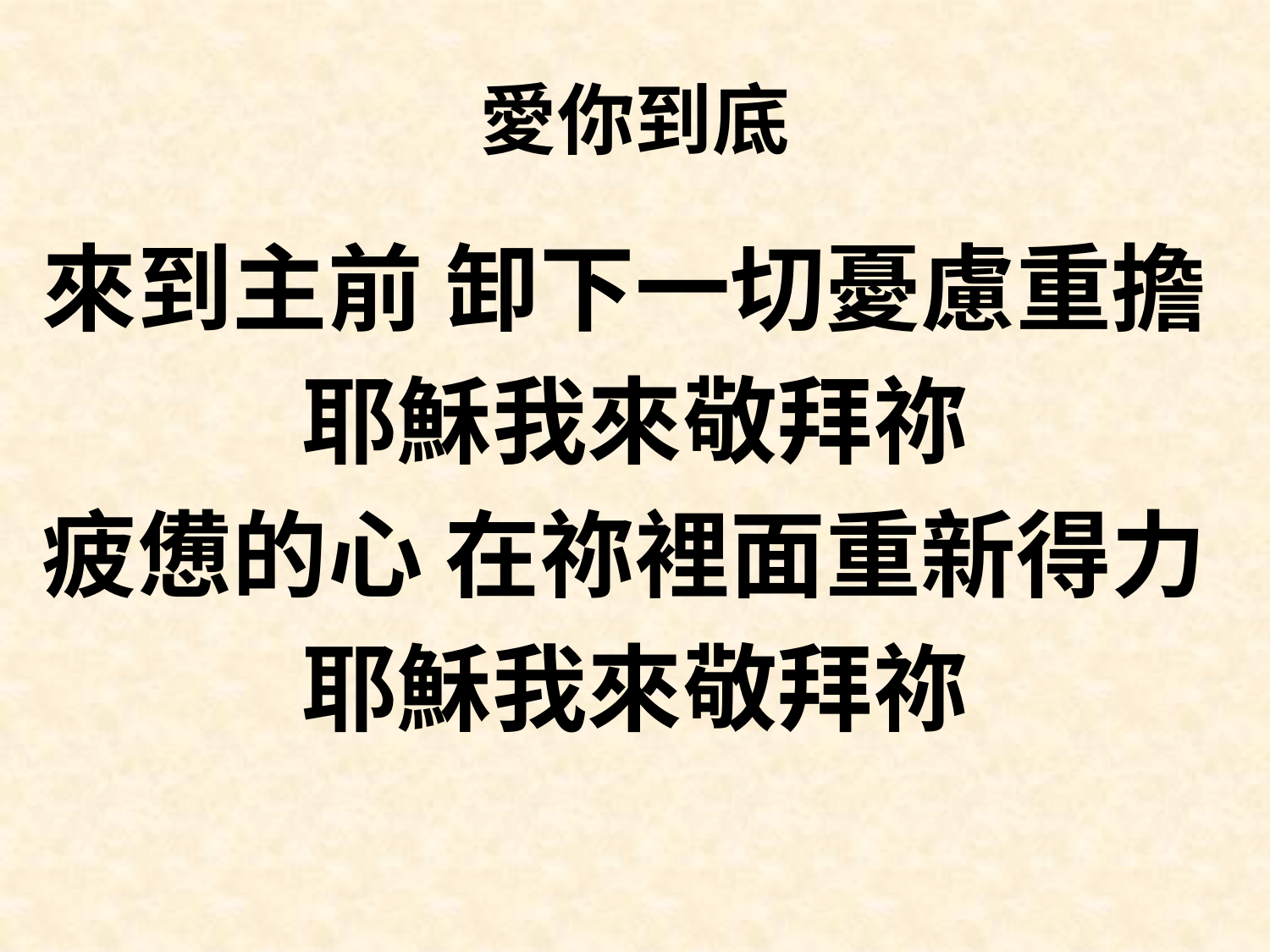

# 愛你到底
來到主前 卸下一切憂慮重擔
耶穌我來敬拜祢
疲憊的心 在祢裡面重新得力
耶穌我來敬拜祢